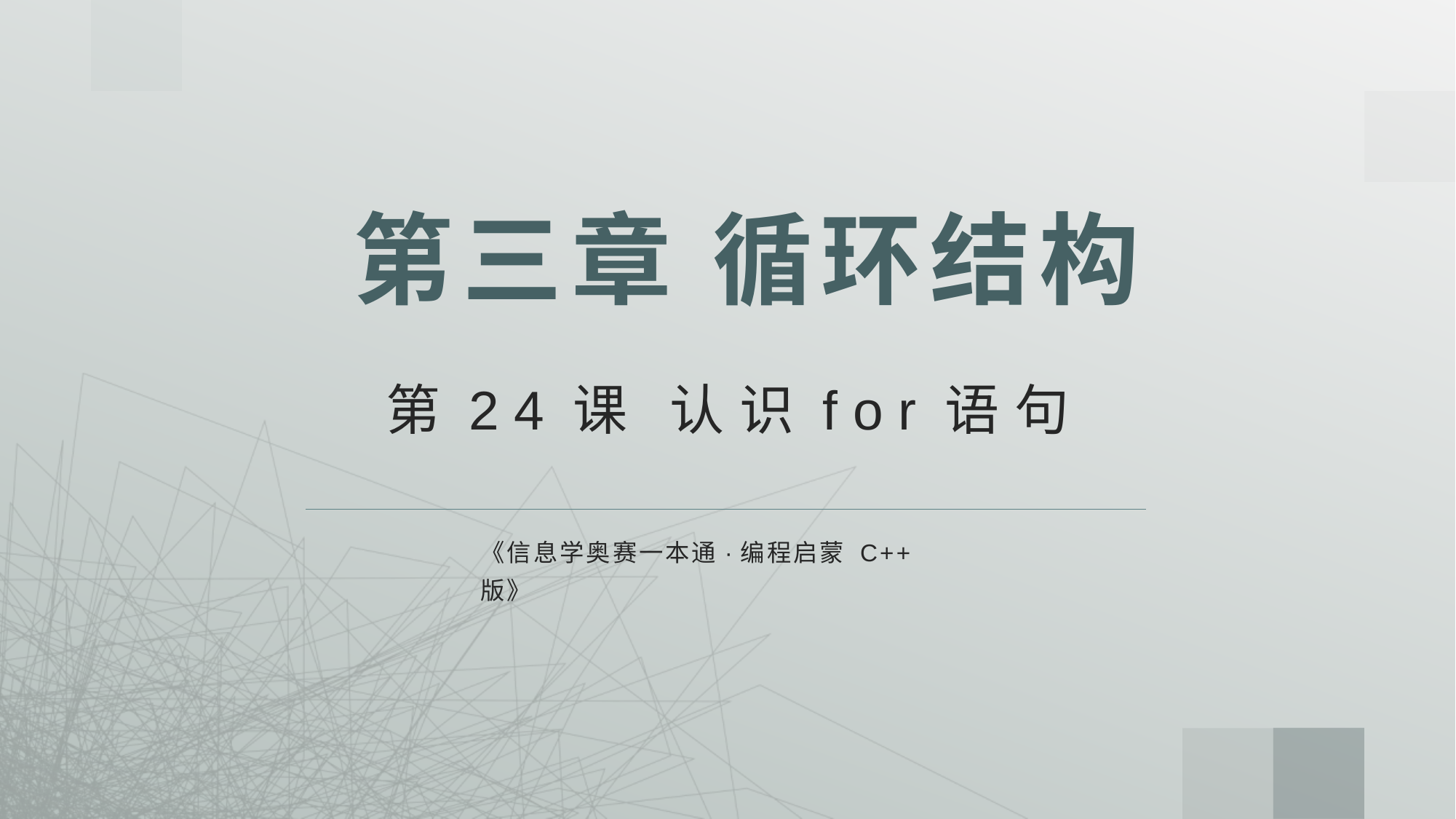

# 第三章 循环结构
第24课 认识for语句
《信息学奥赛一本通·编程启蒙 C++版》